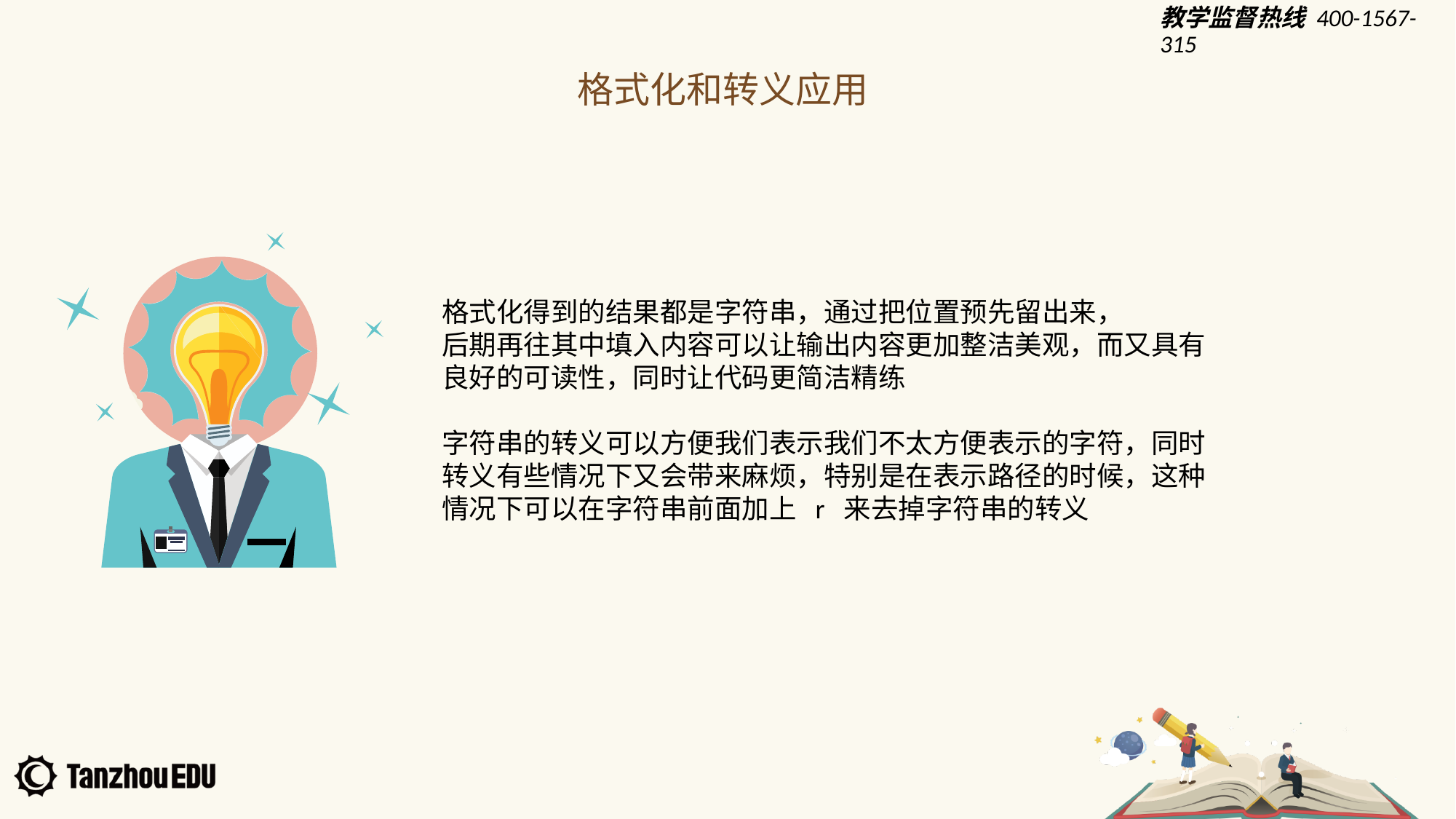

格式化和转义应用

格式化得到的结果都是字符串，通过把位置预先留出来，
后期再往其中填入内容可以让输出内容更加整洁美观，而又具有良好的可读性，同时让代码更简洁精练

字符串的转义可以方便我们表示我们不太方便表示的字符，同时转义有些情况下又会带来麻烦，特别是在表示路径的时候，这种情况下可以在字符串前面加上  r  来去掉字符串的转义